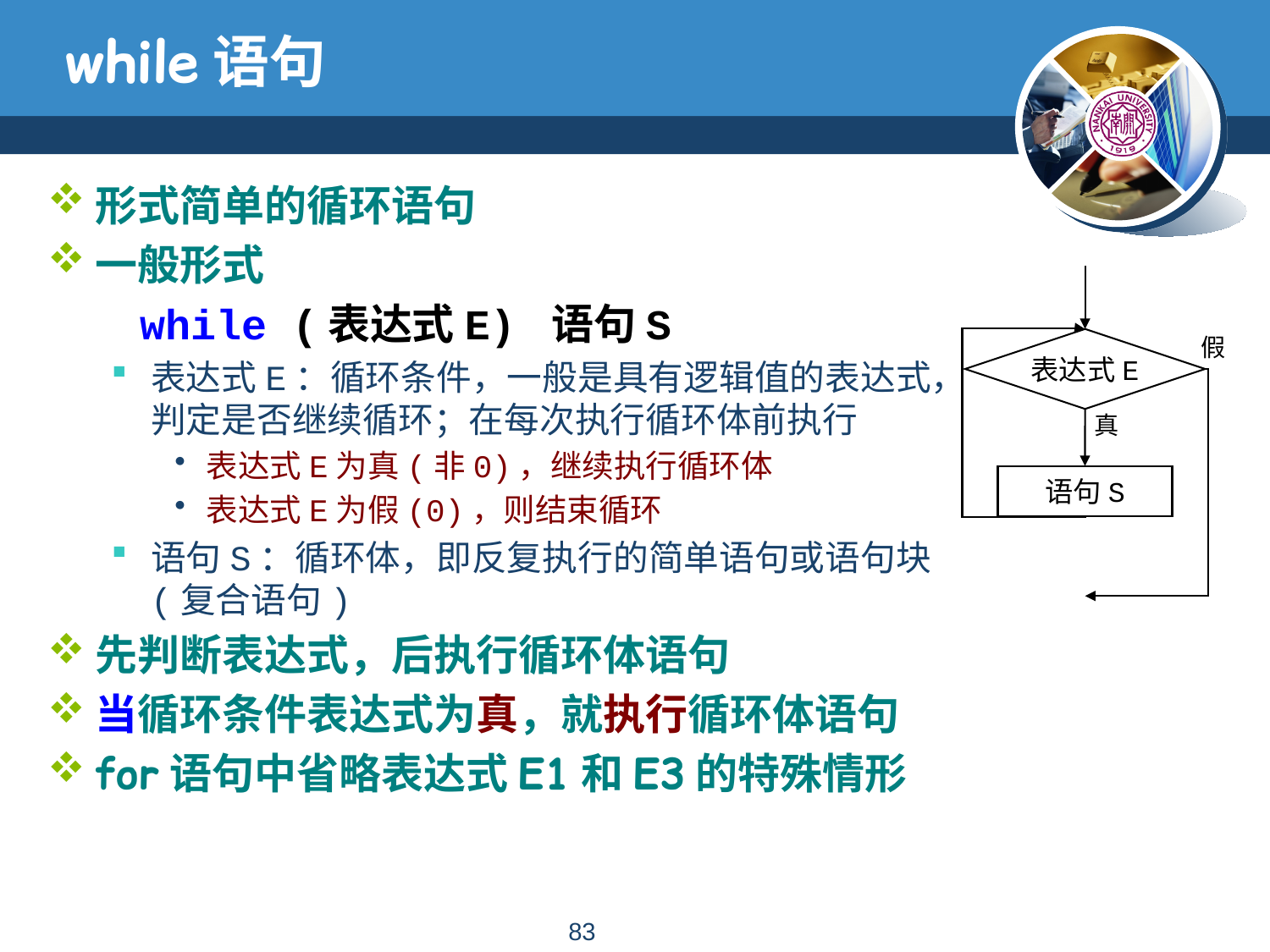

# while语句
形式简单的循环语句
一般形式
     while (表达式E) 语句S
表达式E：循环条件，一般是具有逻辑值的表达式，判定是否继续循环；在每次执行循环体前执行
表达式E为真(非0)，继续执行循环体
表达式E为假(0)，则结束循环
语句S：循环体，即反复执行的简单语句或语句块(复合语句)
先判断表达式，后执行循环体语句
当循环条件表达式为真，就执行循环体语句
for语句中省略表达式E1和E3的特殊情形
假
表达式E
真
语句S
83